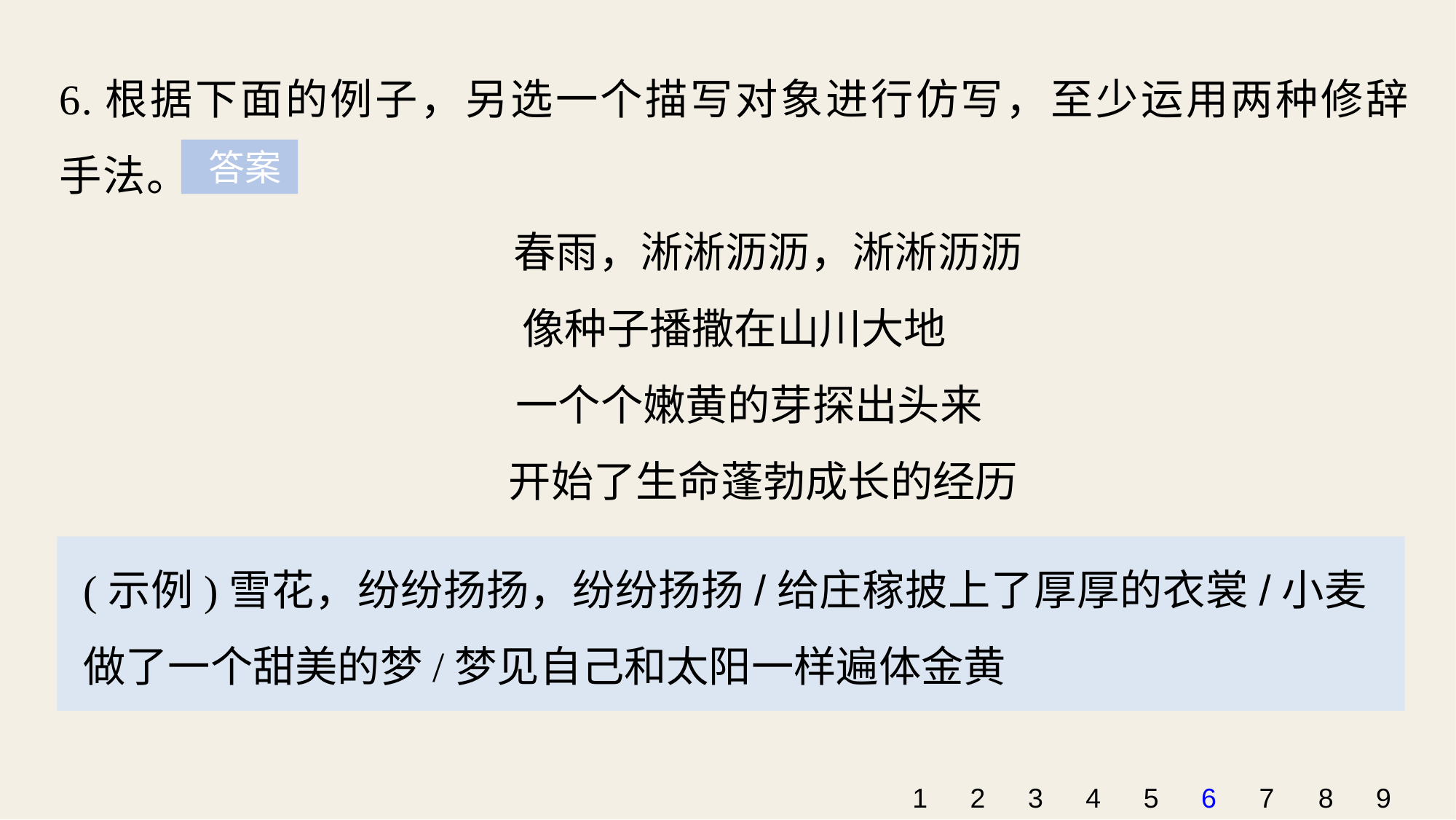

6.根据下面的例子，另选一个描写对象进行仿写，至少运用两种修辞手法。
      春雨，淅淅沥沥，淅淅沥沥
像种子播撒在山川大地
  一个个嫩黄的芽探出头来
     开始了生命蓬勃成长的经历
 答案
(示例)雪花，纷纷扬扬，纷纷扬扬/给庄稼披上了厚厚的衣裳/小麦做了一个甜美的梦/梦见自己和太阳一样遍体金黄

1
2
3
4
5
6
7
8
9